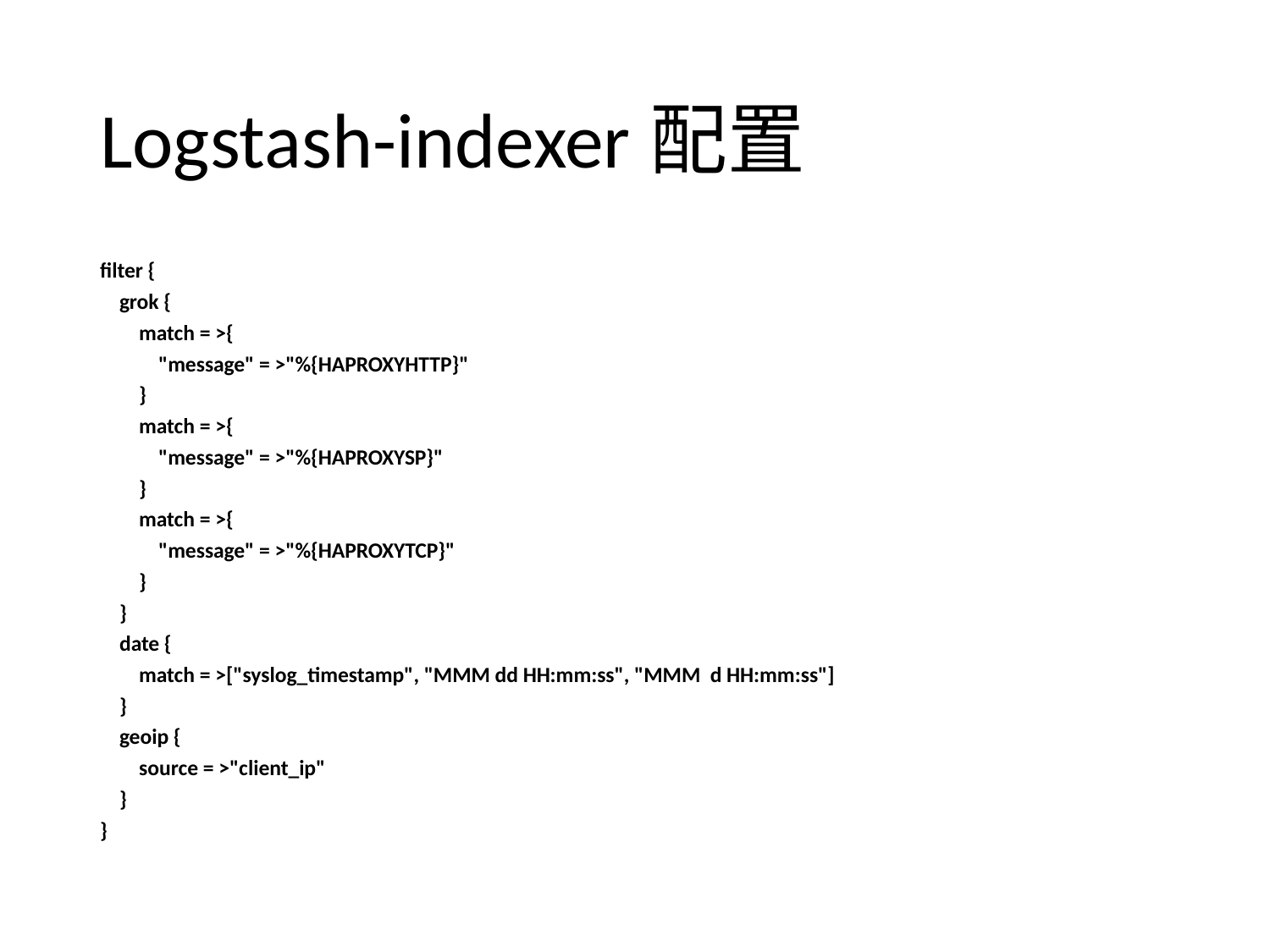

# Logstash-indexer配置
filter {
    grok {
        match = >{
            "message" = >"%{HAPROXYHTTP}"
        }
        match = >{
            "message" = >"%{HAPROXYSP}"
        }
        match = >{
            "message" = >"%{HAPROXYTCP}"
        }
    }
    date {
        match = >["syslog_timestamp", "MMM dd HH:mm:ss", "MMM  d HH:mm:ss"]
    }
    geoip {
        source = >"client_ip"
    }
}